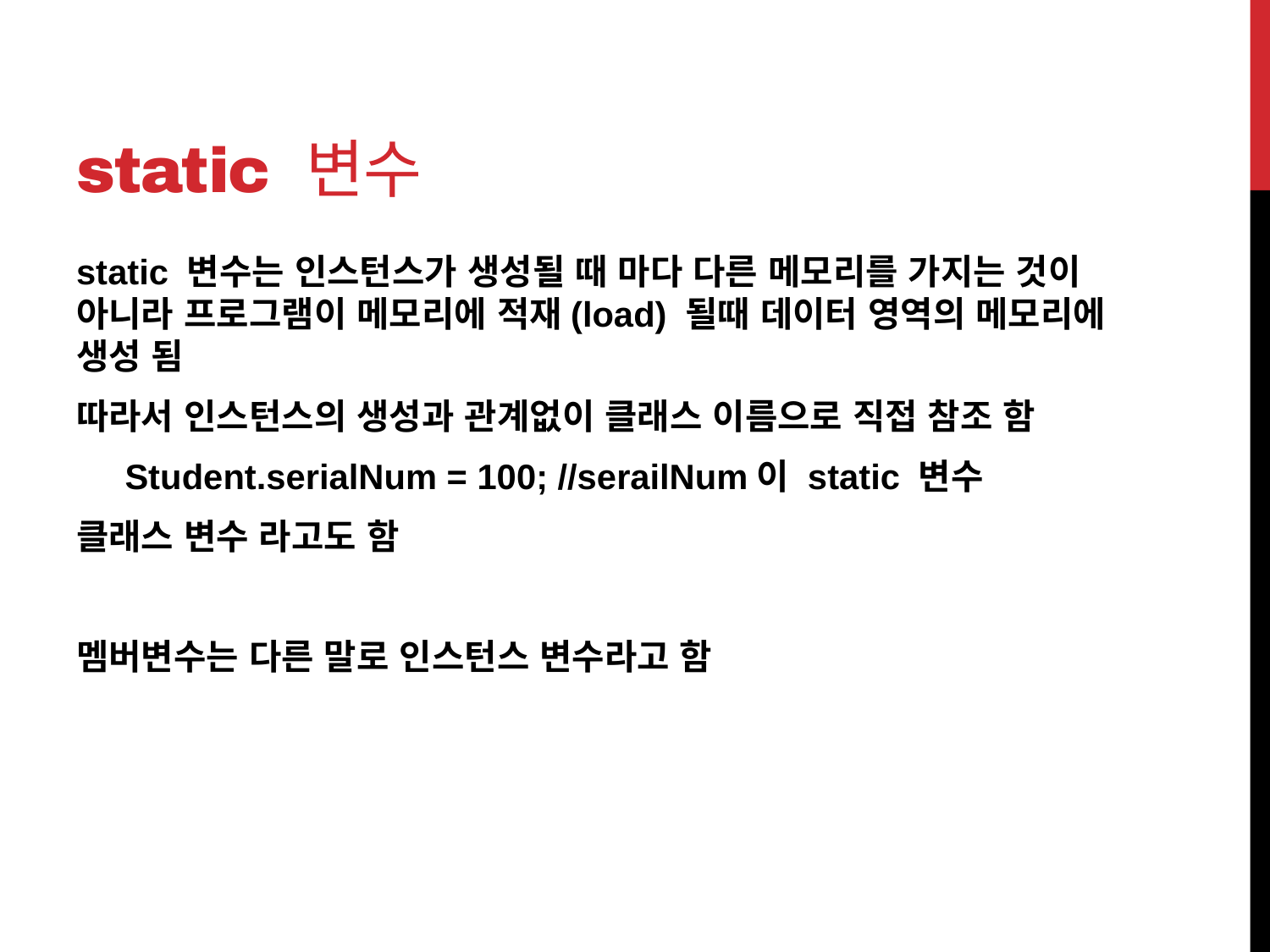

# static 변수
static 변수는 인스턴스가 생성될 때 마다 다른 메모리를 가지는 것이 아니라 프로그램이 메모리에 적재(load) 될때 데이터 영역의 메모리에 생성 됨
따라서 인스턴스의 생성과 관계없이 클래스 이름으로 직접 참조 함
     Student.serialNum = 100; //serailNum이 static 변수
클래스 변수 라고도 함

멤버변수는 다른 말로 인스턴스 변수라고 함